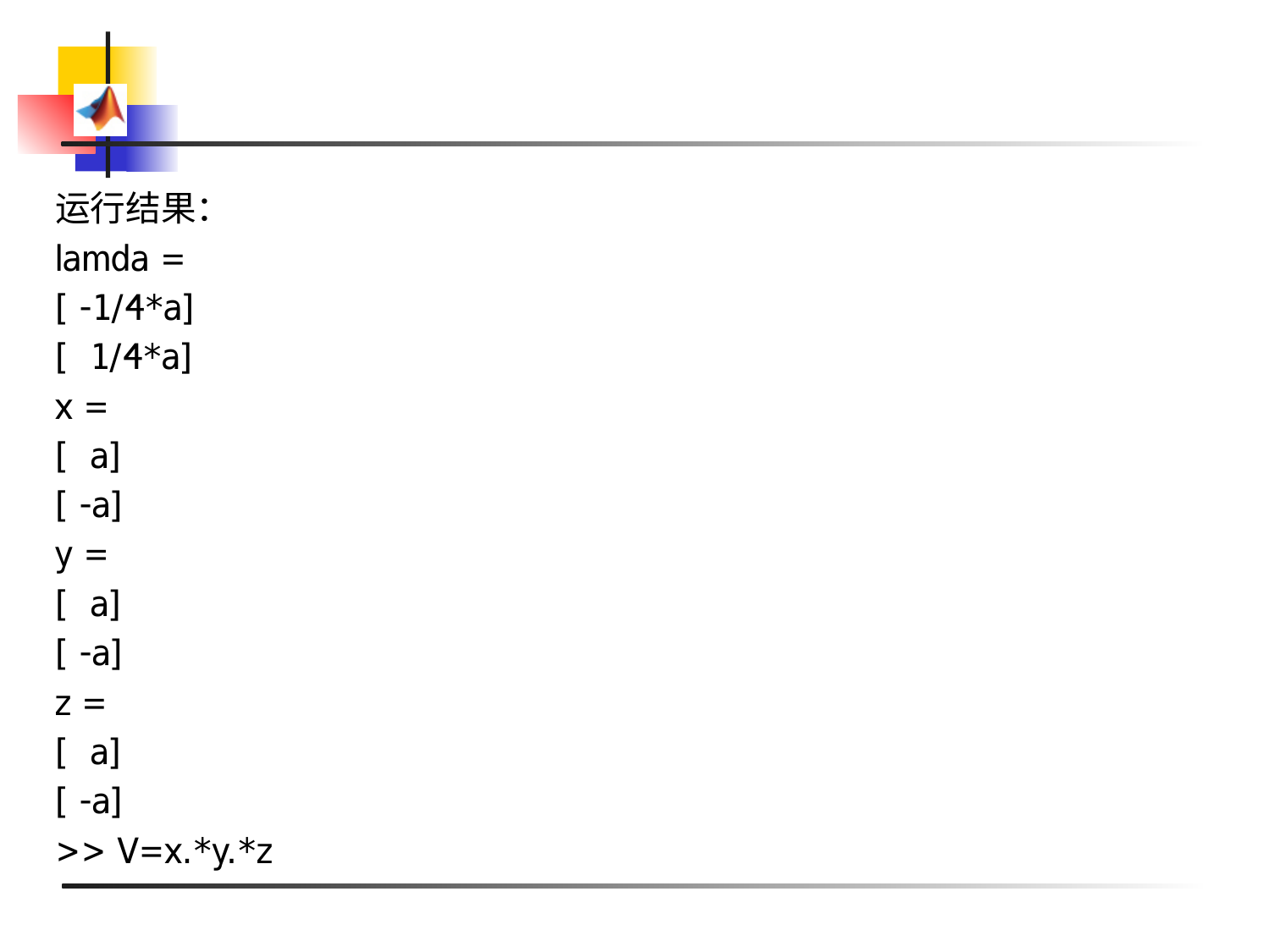

运行结果：
lamda =
[ -1/4*a]
[  1/4*a]
x =
[  a]
[ -a]
y =
[  a]
[ -a]
z =
[  a]
[ -a]
>> V=x.*y.*z